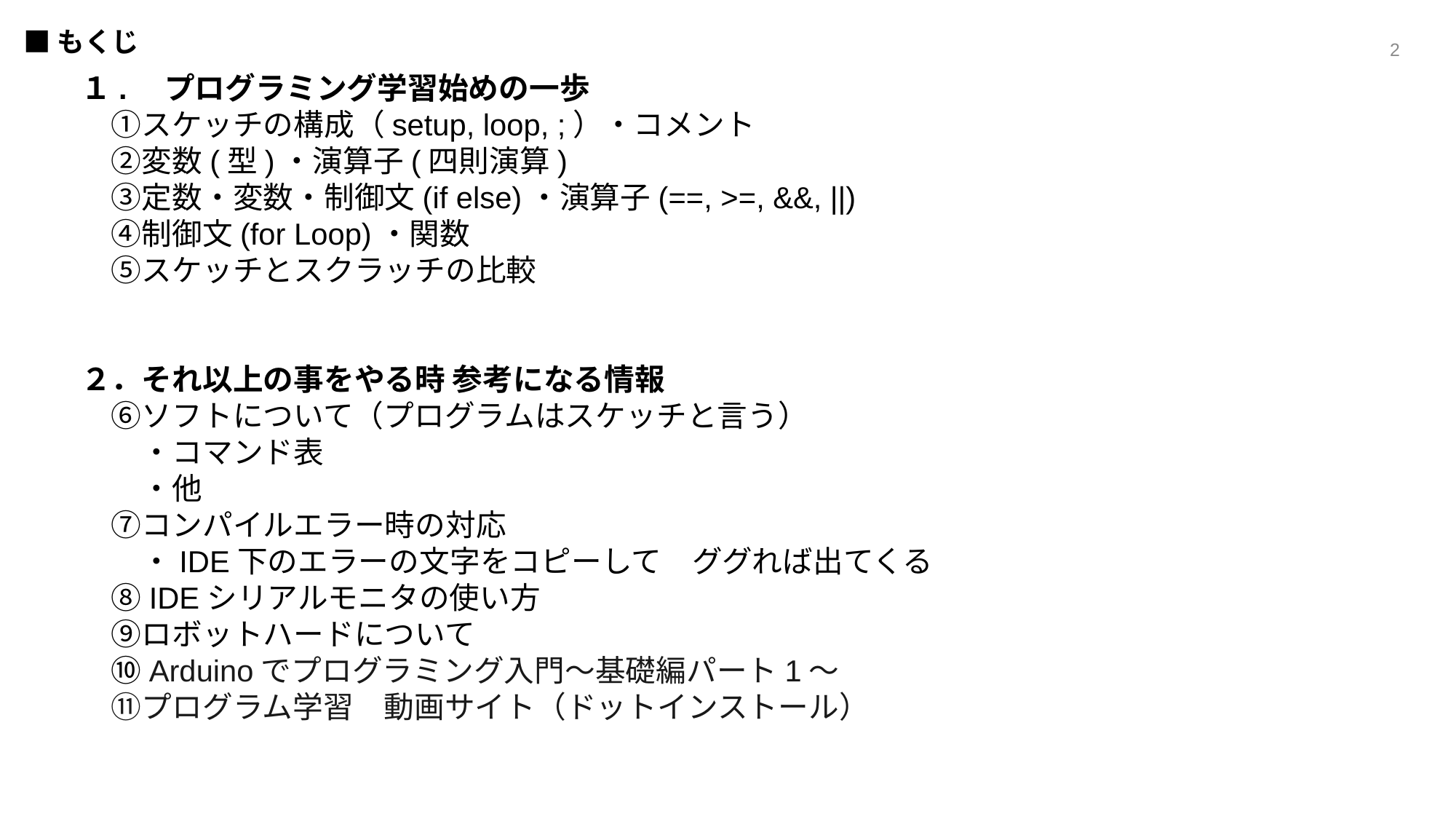

■もくじ
2
１.　プログラミング学習始めの一歩
　①スケッチの構成（setup, loop, ;）・コメント
　②変数(型)・演算子(四則演算)
　③定数・変数・制御文(if else)・演算子(==, >=, &&, ||)
　④制御文(for Loop)・関数
　⑤スケッチとスクラッチの比較

２．それ以上の事をやる時 参考になる情報
　⑥ソフトについて（プログラムはスケッチと言う）
　　・コマンド表
　　・他
　⑦コンパイルエラー時の対応
　　・IDE下のエラーの文字をコピーして　ググれば出てくる
　⑧IDEシリアルモニタの使い方
　⑨ロボットハードについて
　⑩Arduinoでプログラミング入門〜基礎編パート1〜
　⑪プログラム学習　動画サイト（ドットインストール）